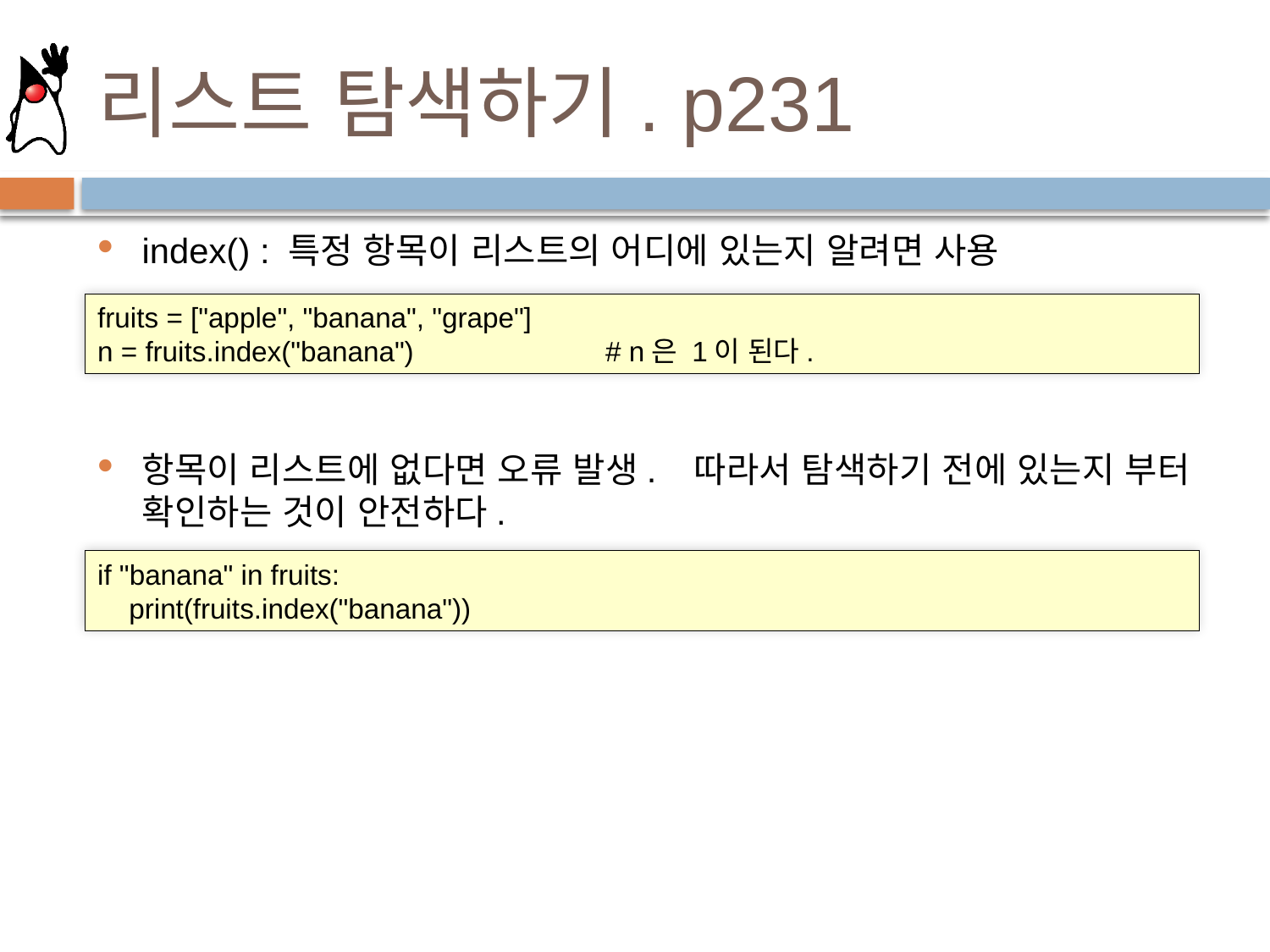

# 리스트 탐색하기. p231
index() : 특정 항목이 리스트의 어디에 있는지 알려면 사용

항목이 리스트에 없다면 오류 발생.   따라서 탐색하기 전에 있는지 부터 확인하는 것이 안전하다.
fruits = ["apple", "banana", "grape"]
n = fruits.index("banana")		# n은 1이 된다.
if "banana" in fruits:
    print(fruits.index("banana"))